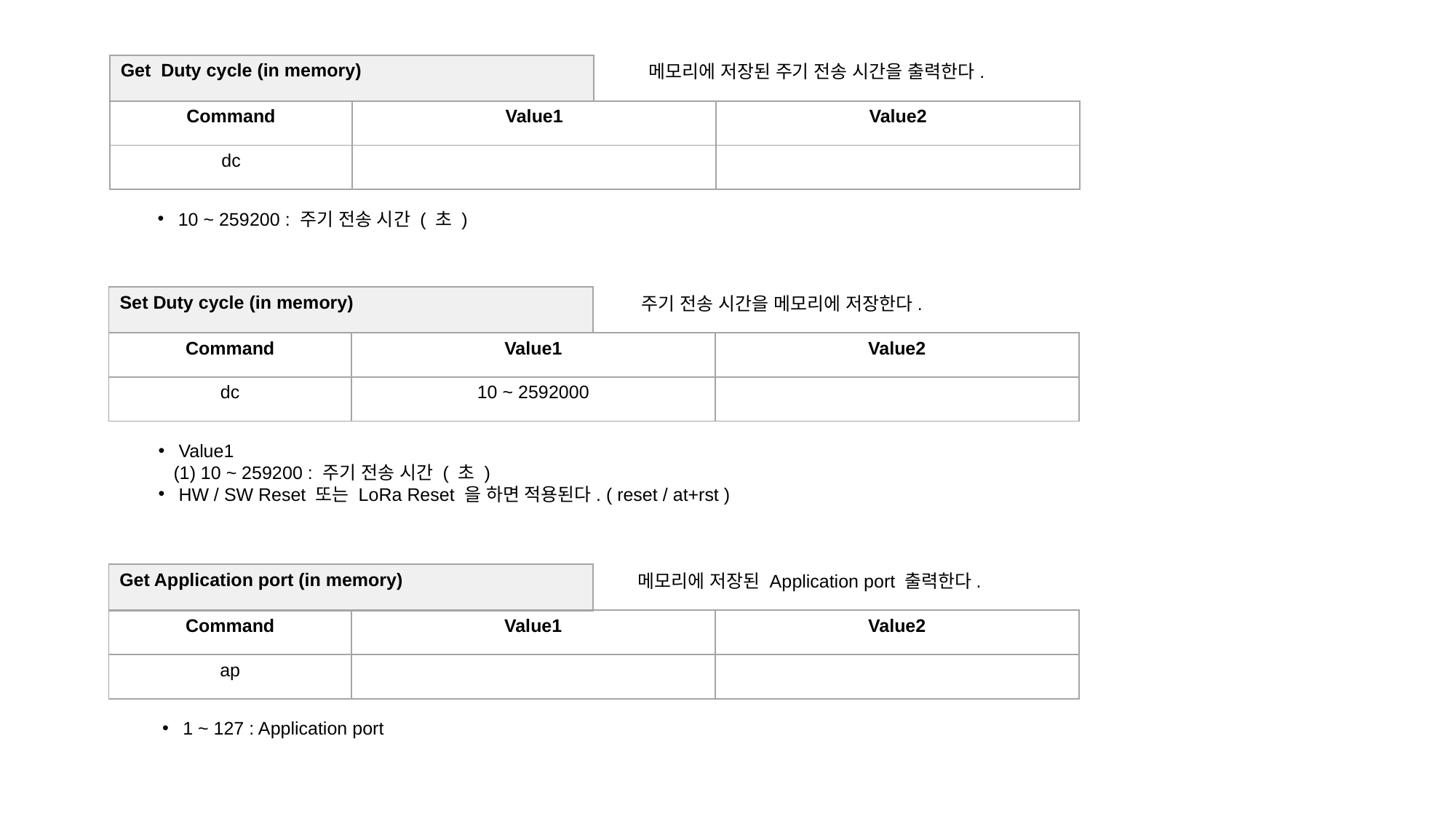

| Get Duty cycle (in memory) |
| --- |
메모리에 저장된 주기 전송 시간을 출력한다.
| Command | Value1 | Value2 |
| --- | --- | --- |
| dc |  |  |
10 ~ 259200 : 주기 전송 시간 ( 초 )
| Set Duty cycle (in memory) |
| --- |
주기 전송 시간을 메모리에 저장한다.
| Command | Value1 | Value2 |
| --- | --- | --- |
| dc | 10 ~ 2592000 |  |
Value1
   (1) 10 ~ 259200 : 주기 전송 시간 ( 초 )
HW / SW Reset 또는 LoRa Reset 을 하면 적용된다. ( reset / at+rst )
| Get Application port (in memory) |
| --- |
메모리에 저장된 Application port 출력한다.
| Command | Value1 | Value2 |
| --- | --- | --- |
| ap |  |  |
1 ~ 127 : Application port